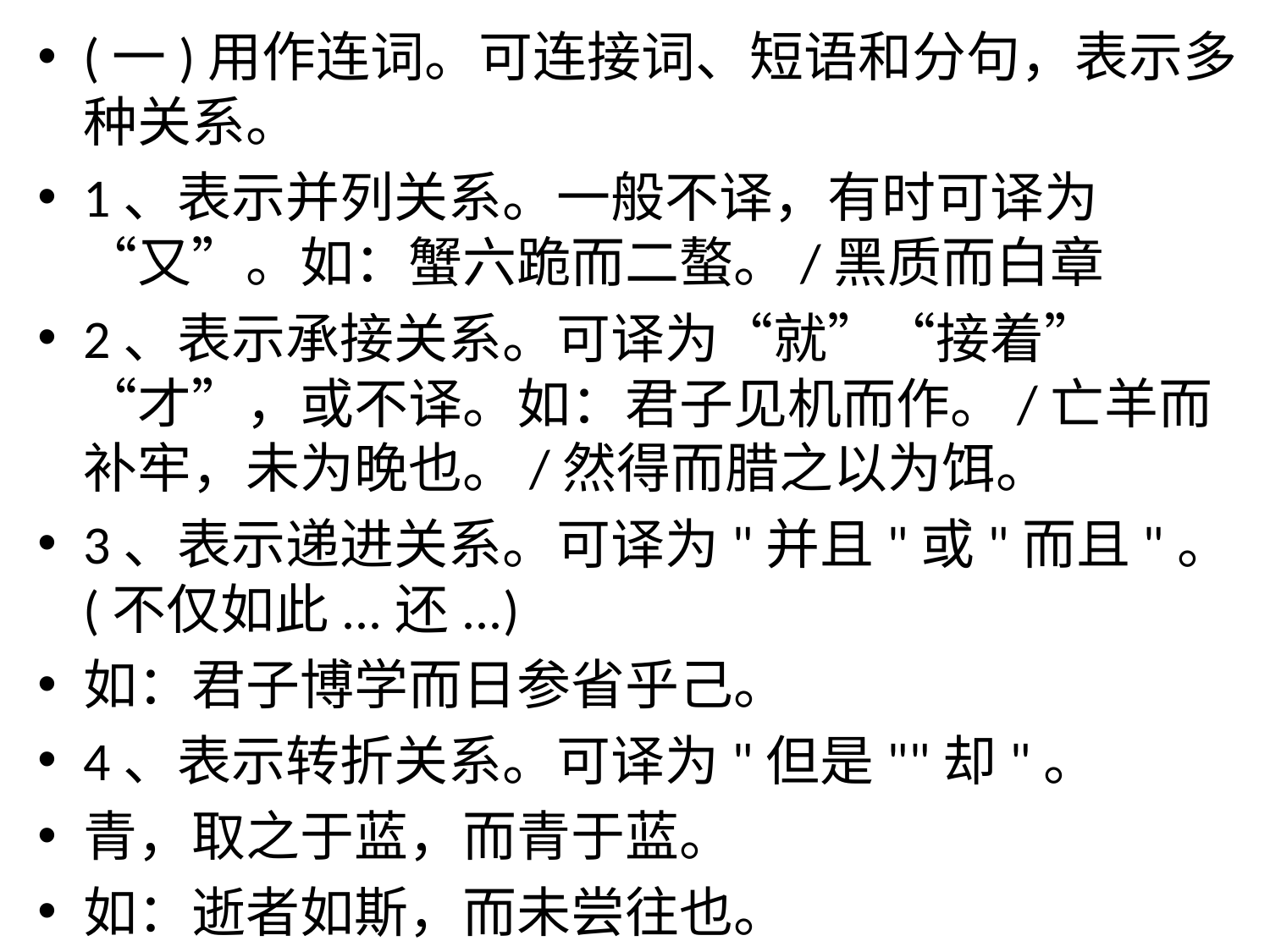

(一)用作连词。可连接词、短语和分句，表示多种关系。
1、表示并列关系。一般不译，有时可译为“又”。如：蟹六跪而二螯。/黑质而白章
2、表示承接关系。可译为“就”“接着”“才”，或不译。如：君子见机而作。/亡羊而补牢，未为晚也。/然得而腊之以为饵。
3、表示递进关系。可译为"并且"或"而且"。(不仅如此...还...)
如：君子博学而日参省乎己。
4、表示转折关系。可译为"但是""却"。
青，取之于蓝，而青于蓝。
如：逝者如斯，而未尝往也。